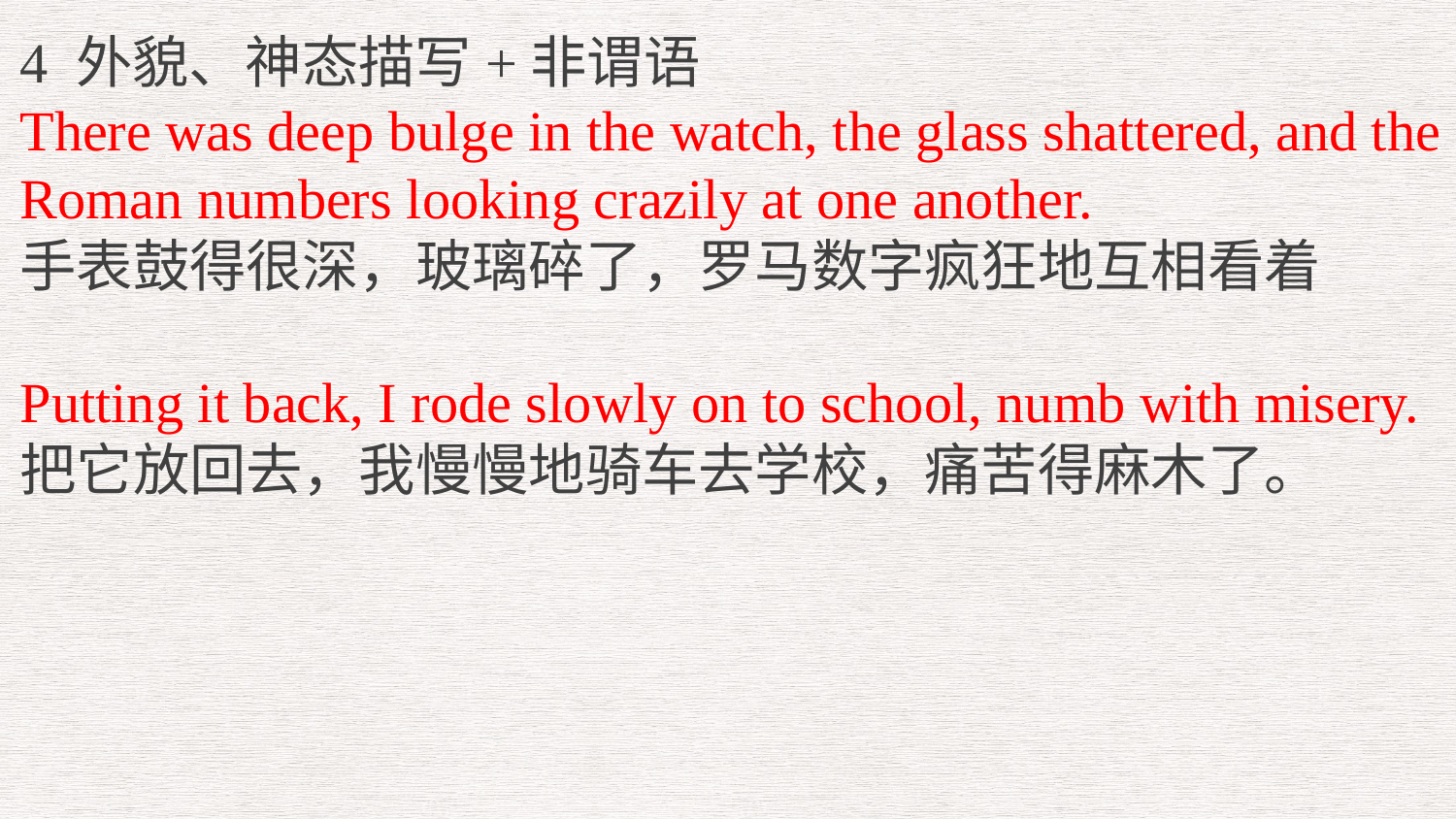

4 外貌、神态描写+非谓语
There was deep bulge in the watch, the glass shattered, and the Roman numbers looking crazily at one another.
手表鼓得很深，玻璃碎了，罗马数字疯狂地互相看着

Putting it back, I rode slowly on to school, numb with misery.
把它放回去，我慢慢地骑车去学校，痛苦得麻木了。